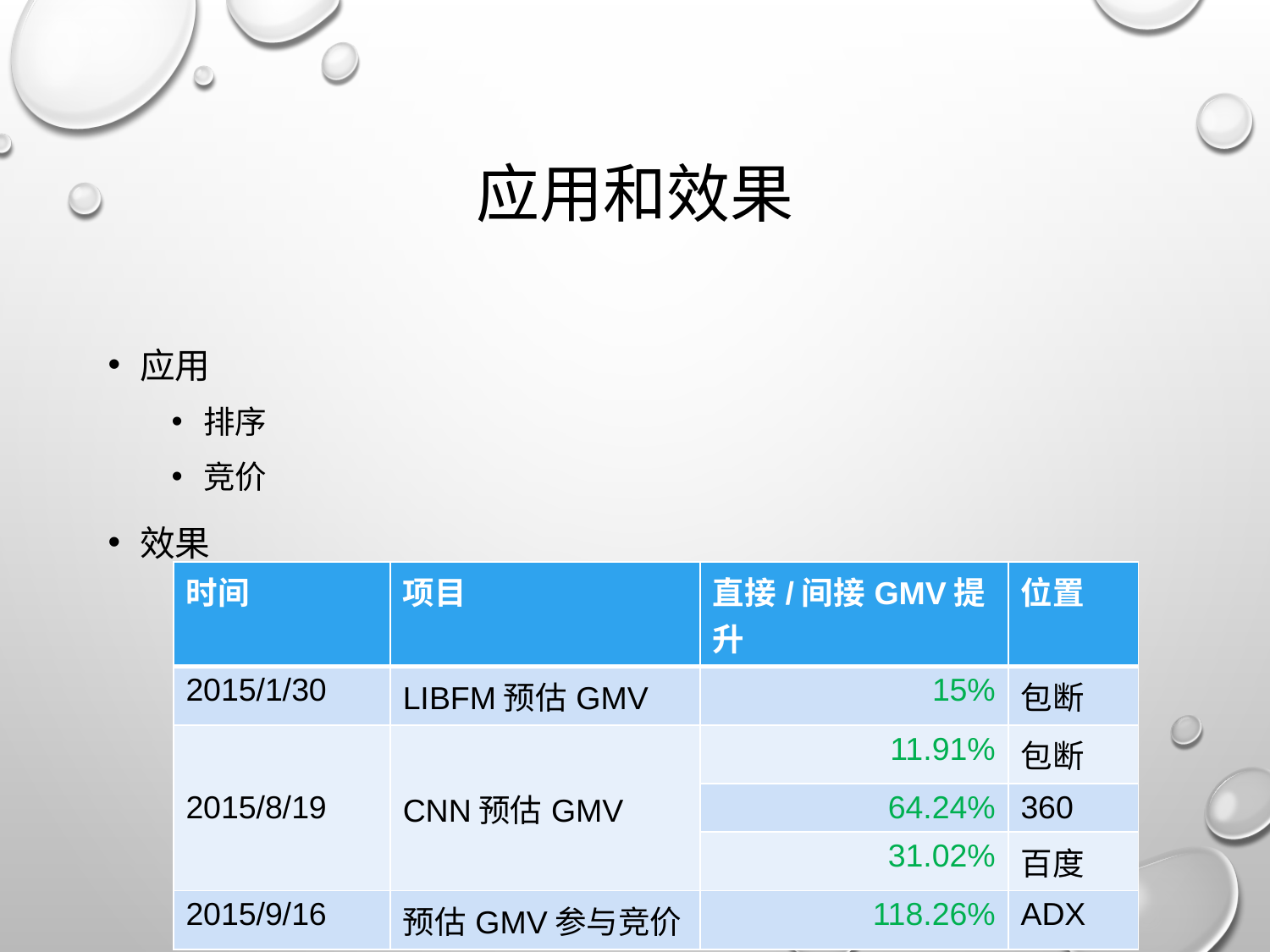

# 应用和效果
应用
排序
竞价
效果
| 时间 | 项目 | 直接/间接GMV提升 | 位置 |
| --- | --- | --- | --- |
| 2015/1/30 | LIBFM预估GMV | 15% | 包断 |
| 2015/8/19 | CNN预估GMV | 11.91% | 包断 |
|  |  | 64.24% | 360 |
|  |  | 31.02% | 百度 |
| 2015/9/16 | 预估GMV参与竞价 | 118.26% | ADX |